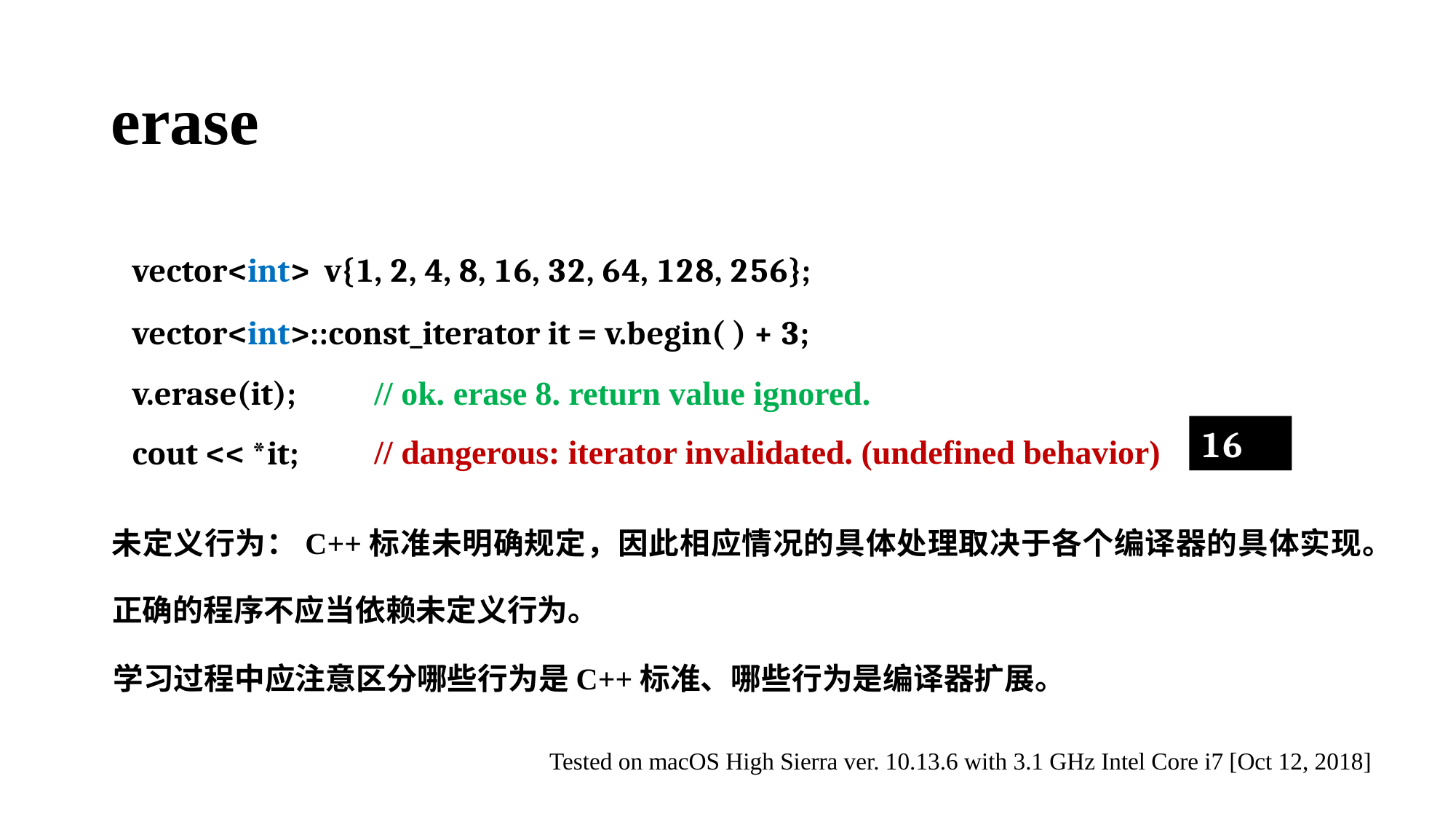

# erase
vector<int>  v{1, 2, 4, 8, 16, 32, 64, 128, 256};
vector<int>::const_iterator it = v.begin( ) + 3;
v.erase(it);
cout << *it;
// ok. erase 8. return value ignored.
// dangerous: iterator invalidated. (undefined behavior)
16
未定义行为：C++标准未明确规定，因此相应情况的具体处理取决于各个编译器的具体实现。
正确的程序不应当依赖未定义行为。
学习过程中应注意区分哪些行为是C++标准、哪些行为是编译器扩展。
Tested on macOS High Sierra ver. 10.13.6 with 3.1 GHz Intel Core i7 [Oct 12, 2018]